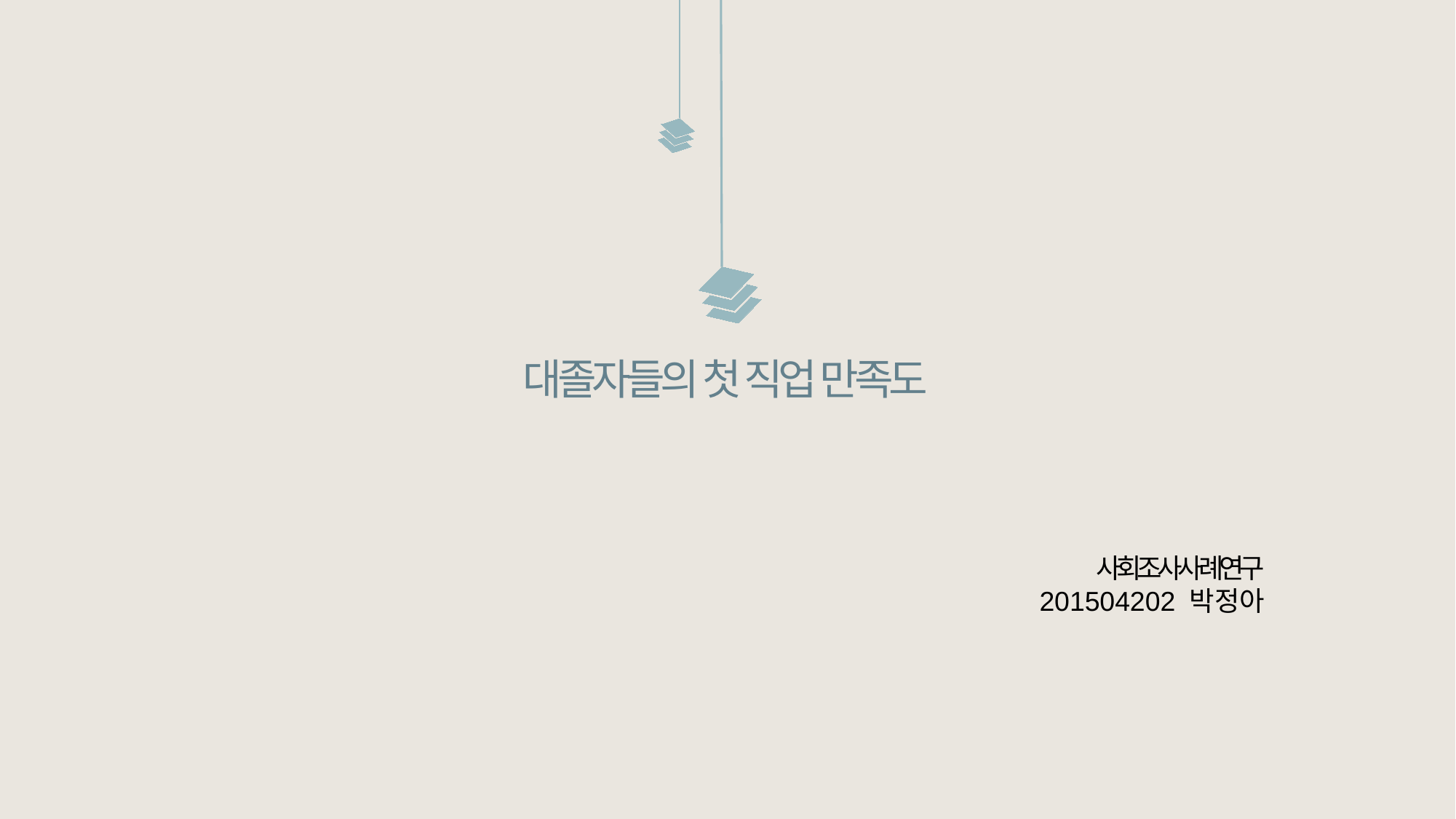

대졸자들의 첫 직업 만족도
사회조사사례연구
201504202 박정아